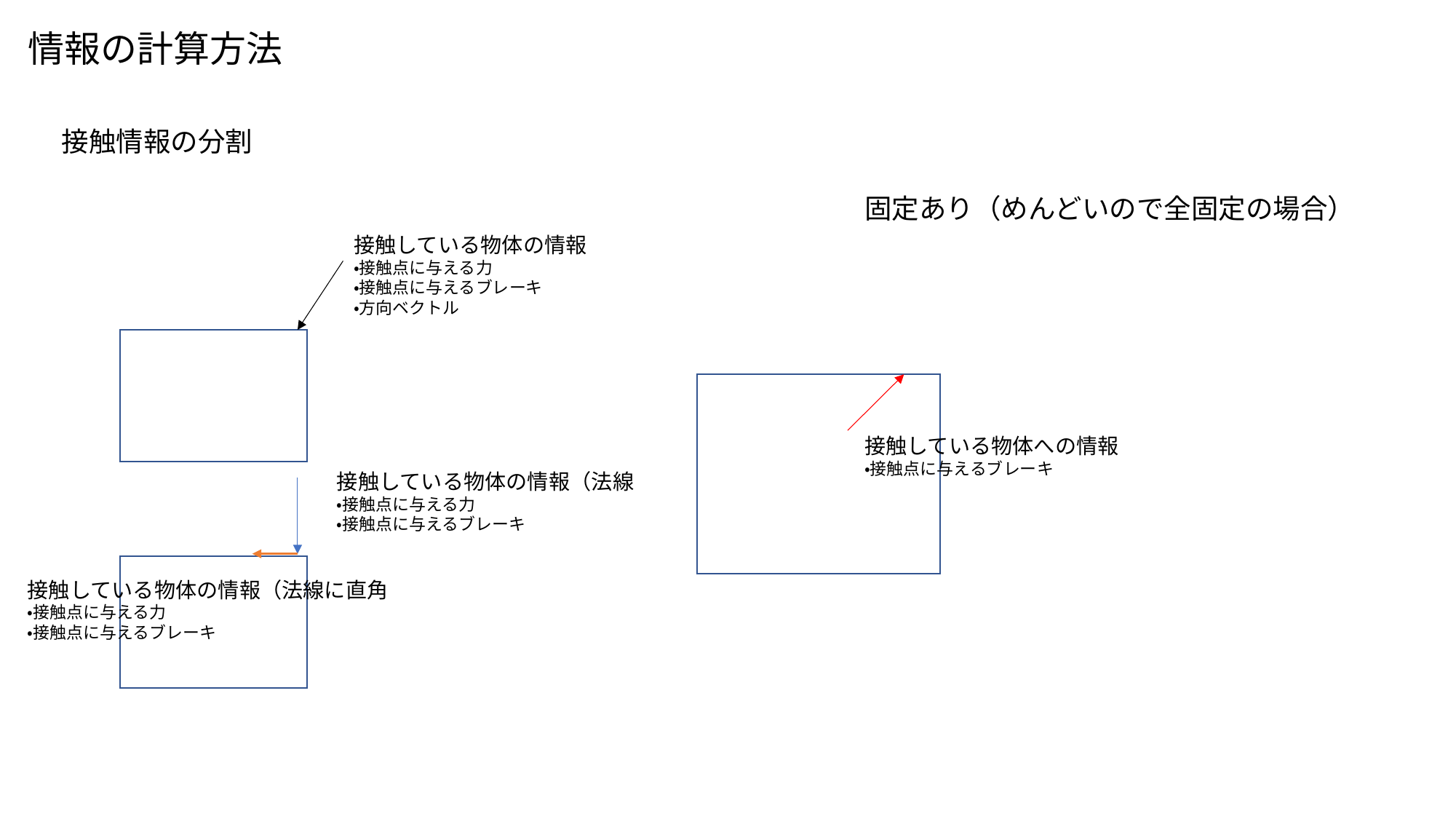

情報の計算方法
接触情報の分割
固定あり（めんどいので全固定の場合）
接触している物体の情報
・接触点に与える力
・接触点に与えるブレーキ
・方向ベクトル

接触している物体への情報
・接触点に与えるブレーキ
接触している物体の情報（法線
・接触点に与える力
・接触点に与えるブレーキ

接触している物体の情報（法線に直角
・接触点に与える力
・接触点に与えるブレーキ